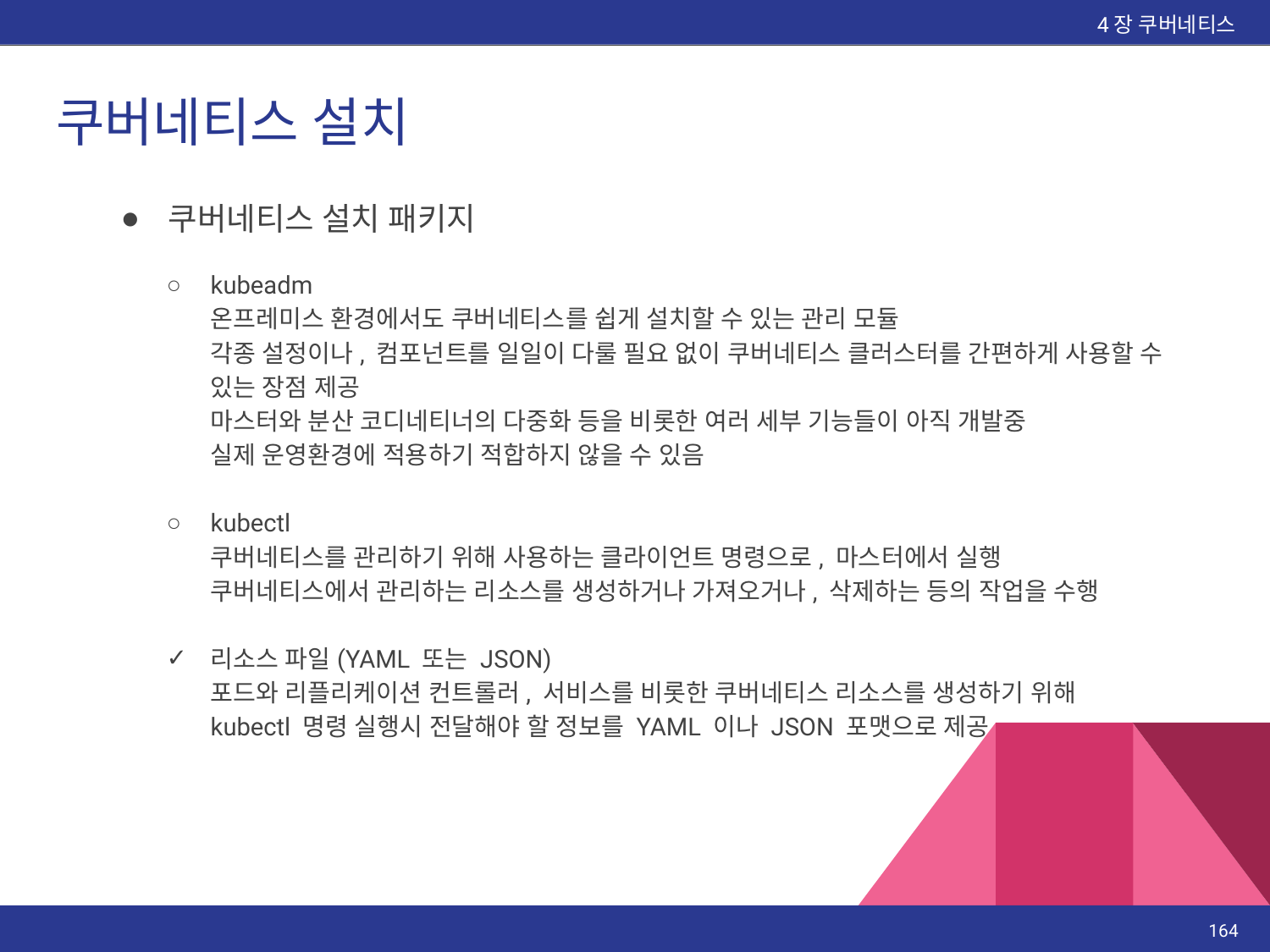

4장 쿠버네티스

# 쿠버네티스 설치
쿠버네티스 설치 패키지

kubeadm
온프레미스 환경에서도 쿠버네티스를 쉽게 설치할 수 있는 관리 모듈
각종 설정이나, 컴포넌트를 일일이 다룰 필요 없이 쿠버네티스 클러스터를 간편하게 사용할 수 있는 장점 제공
마스터와 분산 코디네티너의 다중화 등을 비롯한 여러 세부 기능들이 아직 개발중
실제 운영환경에 적용하기 적합하지 않을 수 있음

kubectl
쿠버네티스를 관리하기 위해 사용하는 클라이언트 명령으로, 마스터에서 실행
쿠버네티스에서 관리하는 리소스를 생성하거나 가져오거나, 삭제하는 등의 작업을 수행

리소스 파일(YAML 또는 JSON)
포드와 리플리케이션 컨트롤러, 서비스를 비롯한 쿠버네티스 리소스를 생성하기 위해 kubectl 명령 실행시 전달해야 할 정보를 YAML 이나 JSON 포맷으로 제공
164